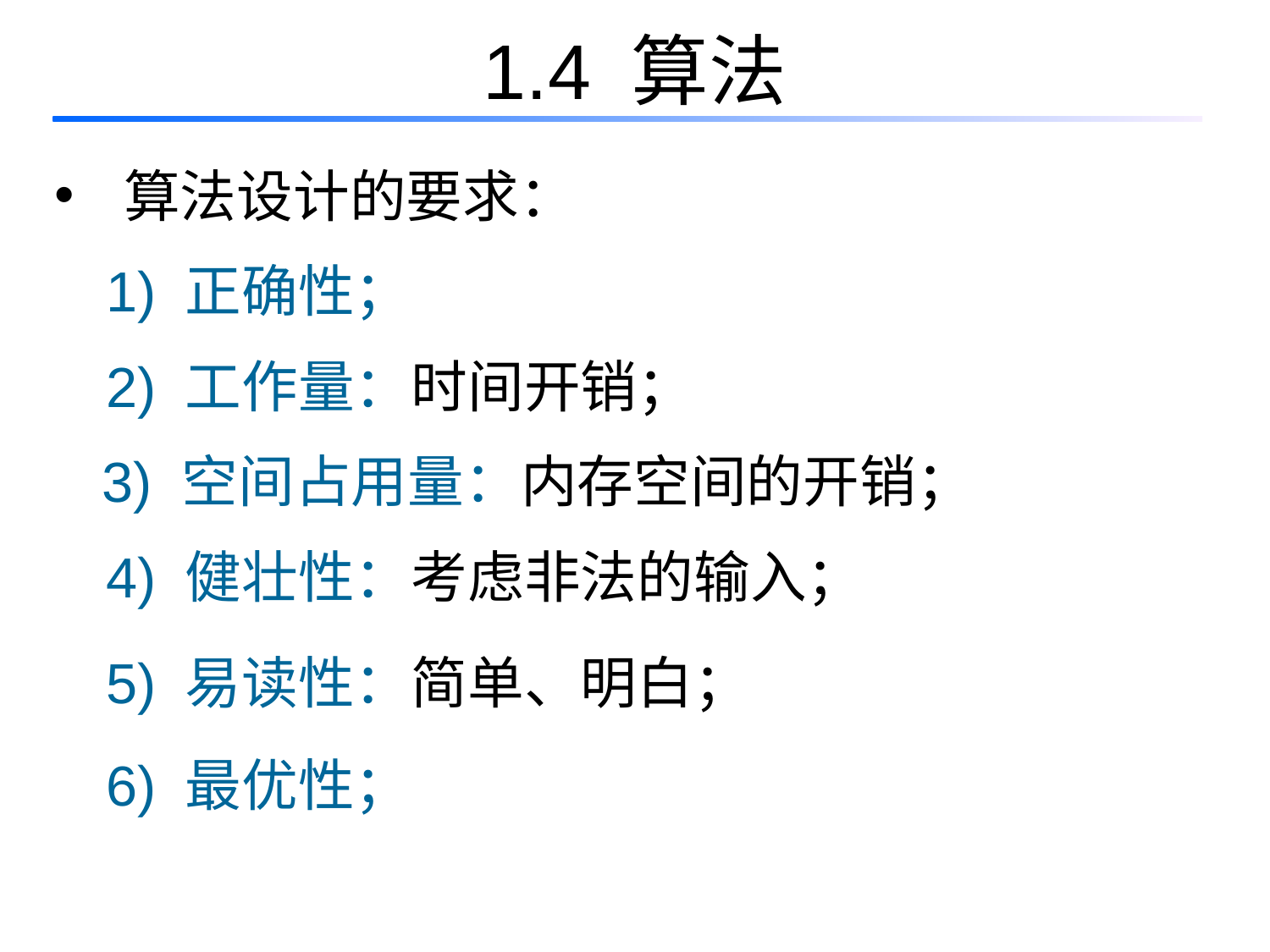

# 1.4 算法

  算法设计的要求：
 1) 正确性；
 2) 工作量：时间开销；
 3) 空间占用量：内存空间的开销；
 4) 健壮性：考虑非法的输入；
 5) 易读性：简单、明白；
 6) 最优性；